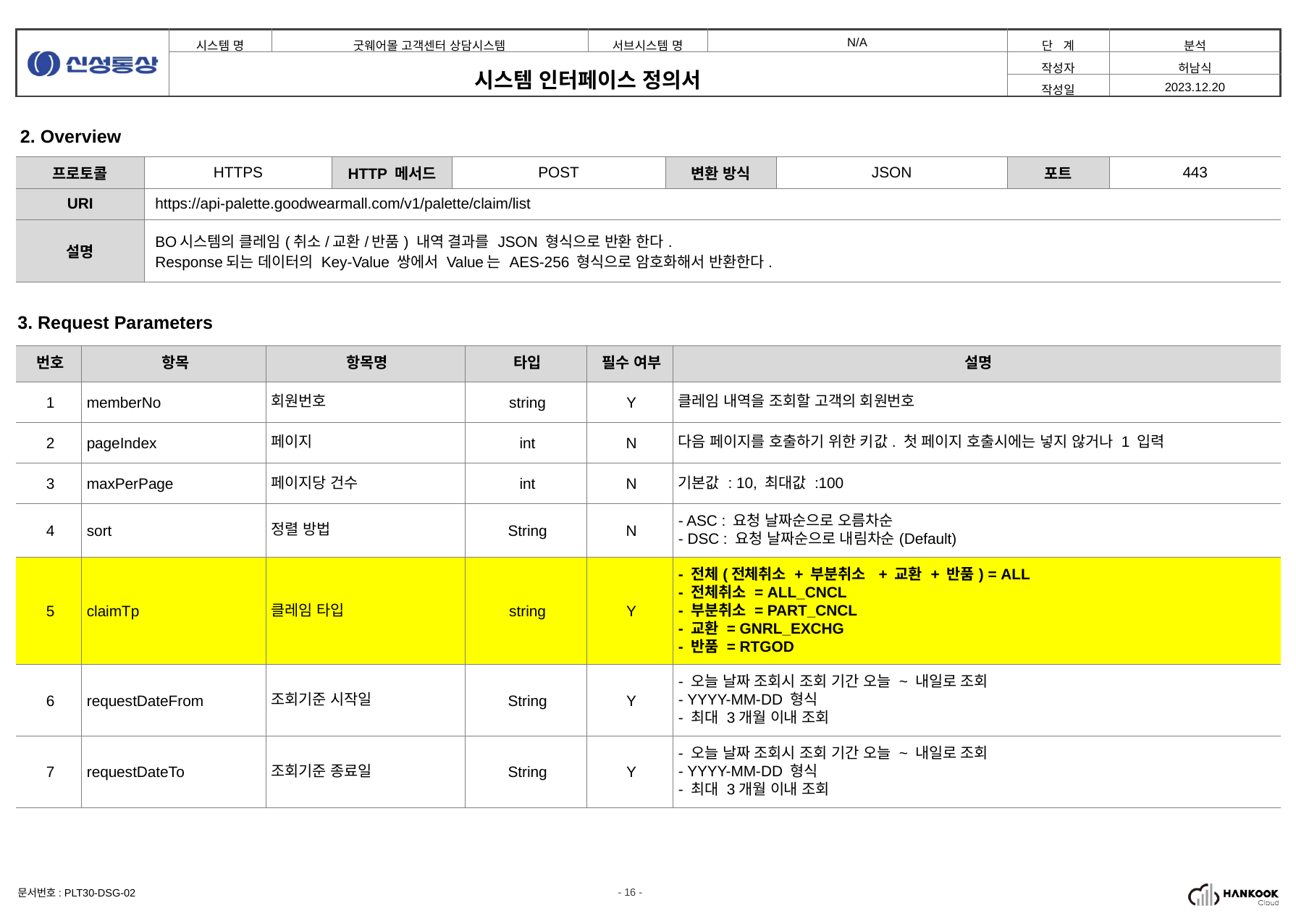

2. Overview
| 프로토콜 | HTTPS | HTTP 메서드 | POST | 변환 방식 | JSON | 포트 | 443 |
| --- | --- | --- | --- | --- | --- | --- | --- |
| URI | https://api-palette.goodwearmall.com/v1/palette/claim/list |  |  |  |  |  |  |
| 설명 | BO시스템의 클레임(취소/교환/반품) 내역 결과를 JSON 형식으로 반환 한다. Response되는 데이터의 Key-Value 쌍에서 Value는 AES-256 형식으로 암호화해서 반환한다. |  |  |  |  |  |  |
3. Request Parameters
| 번호 | 항목 | 항목명 | 타입 | 필수 여부 | 설명 |
| --- | --- | --- | --- | --- | --- |
| 1 | memberNo | 회원번호 | string | Y | 클레임 내역을 조회할 고객의 회원번호 |
| 2 | pageIndex | 페이지 | int | N | 다음 페이지를 호출하기 위한 키값. 첫 페이지 호출시에는 넣지 않거나 1 입력 |
| 3 | maxPerPage | 페이지당 건수 | int | N | 기본값 : 10, 최대값 :100 |
| 4 | sort | 정렬 방법 | String | N | - ASC : 요청 날짜순으로 오름차순 - DSC : 요청 날짜순으로 내림차순(Default) |
| 5 | claimTp | 클레임 타입 | string | Y | - 전체(전체취소 + 부분취소 + 교환 + 반품) = ALL - 전체취소 = ALL\_CNCL - 부분취소 = PART\_CNCL - 교환 = GNRL\_EXCHG - 반품 = RTGOD |
| 6 | requestDateFrom | 조회기준 시작일 | String | Y | - 오늘 날짜 조회시 조회 기간 오늘 ~ 내일로 조회 - YYYY-MM-DD 형식 - 최대 3개월 이내 조회 |
| 7 | requestDateTo | 조회기준 종료일 | String | Y | - 오늘 날짜 조회시 조회 기간 오늘 ~ 내일로 조회 - YYYY-MM-DD 형식 - 최대 3개월 이내 조회 |